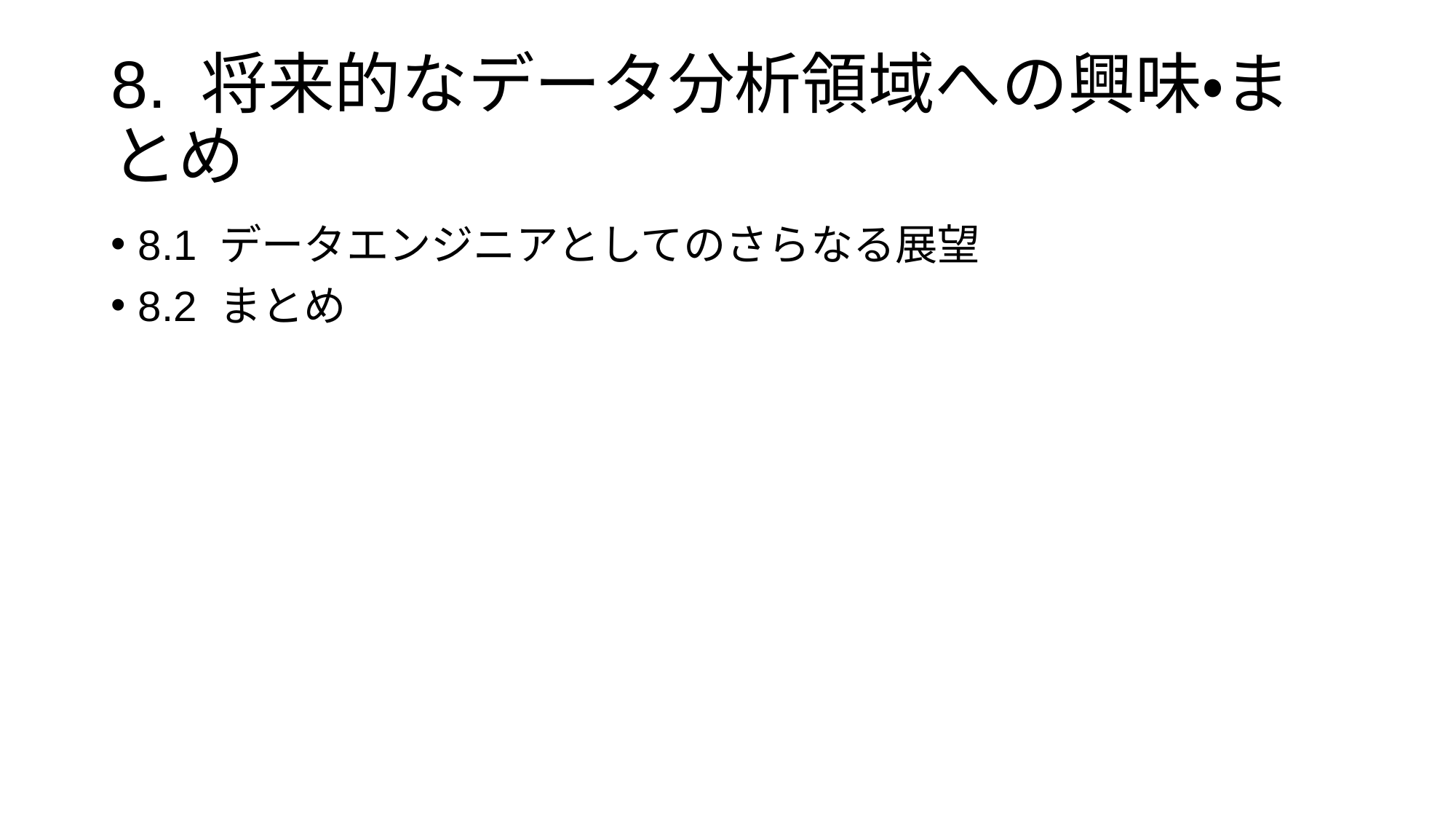

# 8. 将来的なデータ分析領域への興味・まとめ
8.1 データエンジニアとしてのさらなる展望
8.2 まとめ